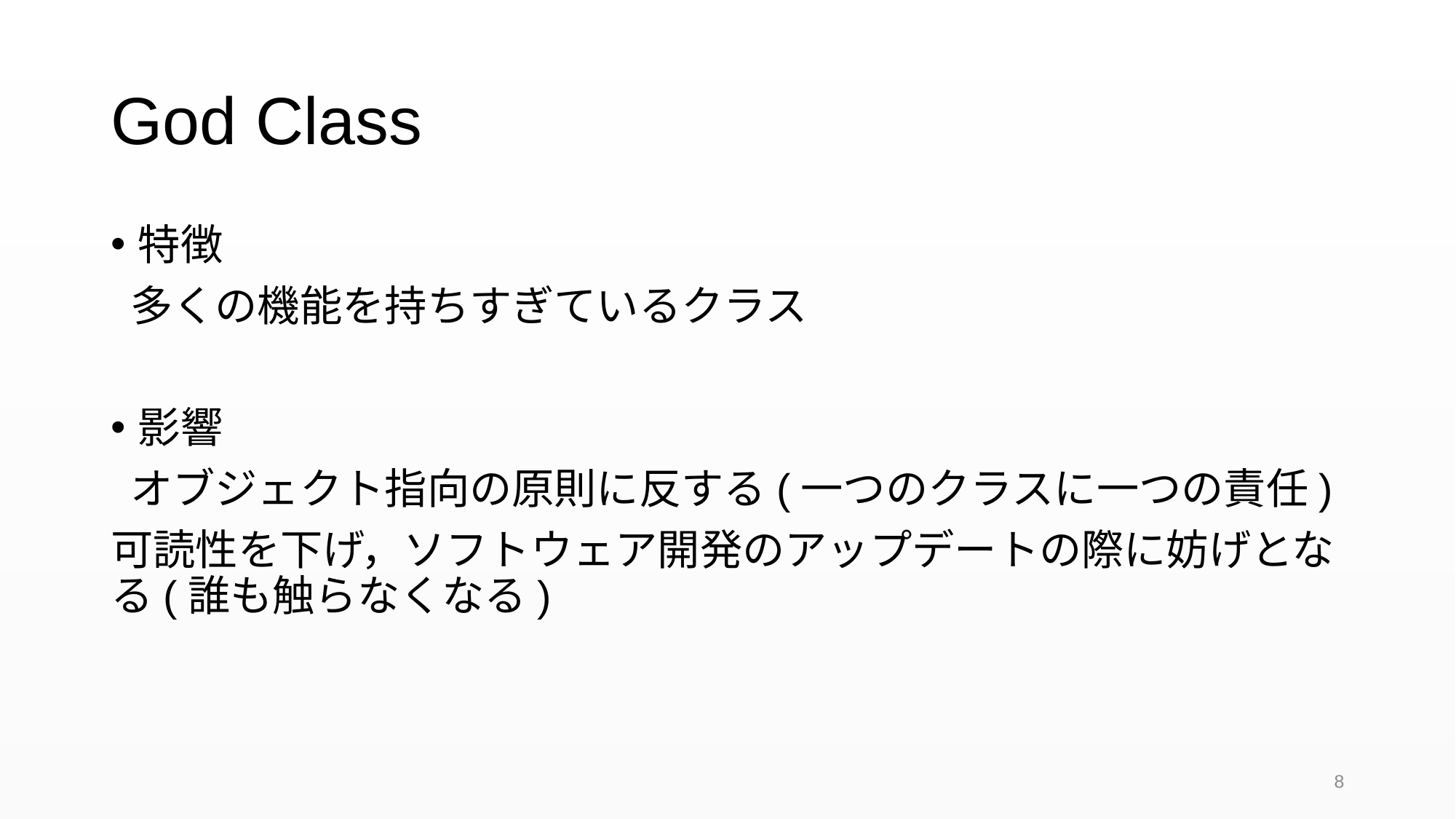

# God Class
特徴
 多くの機能を持ちすぎているクラス

影響
 オブジェクト指向の原則に反する(一つのクラスに一つの責任)
可読性を下げ，ソフトウェア開発のアップデートの際に妨げとなる(誰も触らなくなる)
8